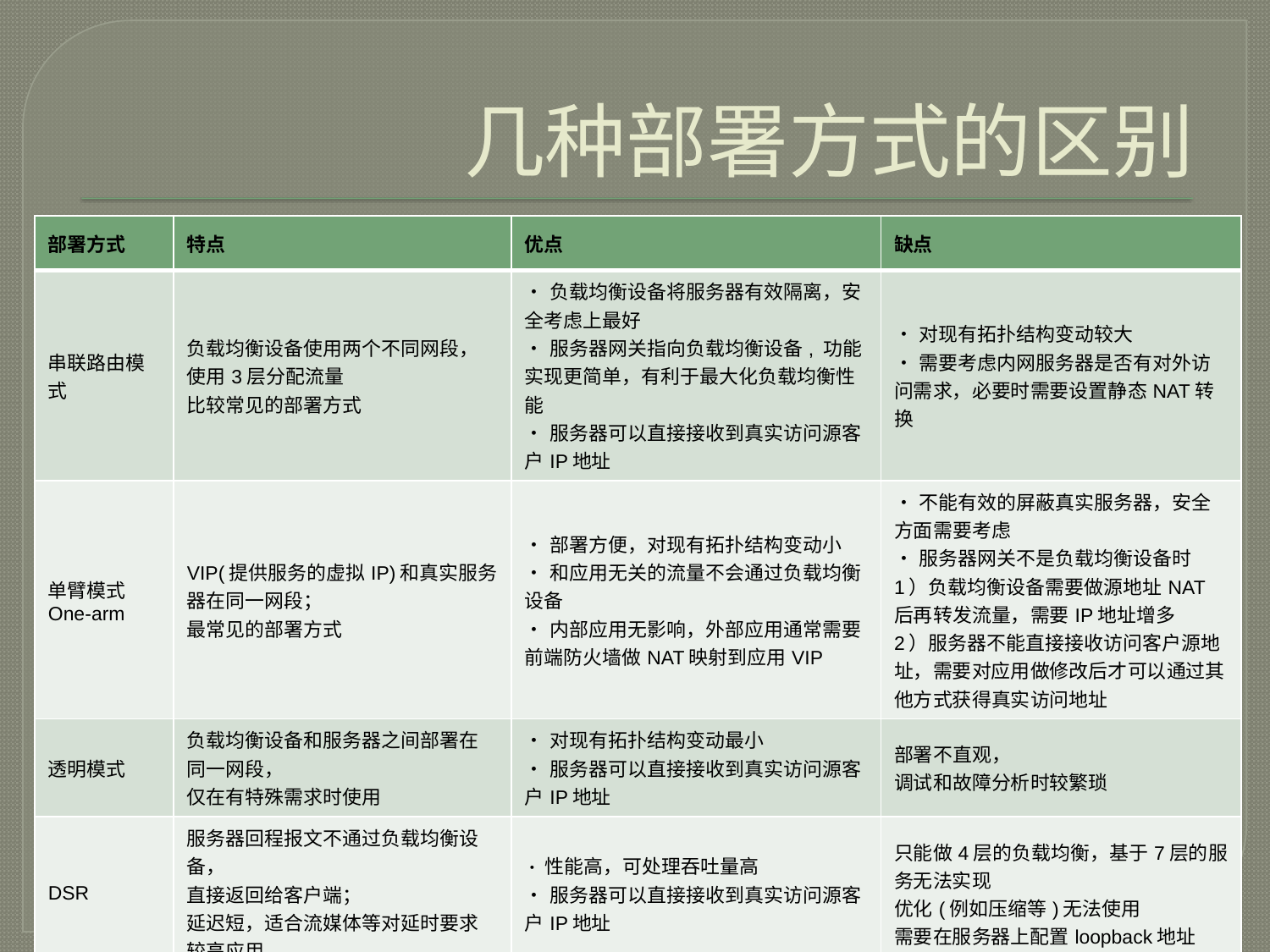

# 几种部署方式的区别
| 部署方式 | 特点 | 优点 | 缺点 |
| --- | --- | --- | --- |
| 串联路由模式 | 负载均衡设备使用两个不同网段， 使用3层分配流量 比较常见的部署方式 | •负载均衡设备将服务器有效隔离，安全考虑上最好 •服务器网关指向负载均衡设备, 功能实现更简单，有利于最大化负载均衡性能 •服务器可以直接接收到真实访问源客户IP地址 | •对现有拓扑结构变动较大 •需要考虑内网服务器是否有对外访问需求，必要时需要设置静态NAT转换 |
| 单臂模式 One-arm | VIP(提供服务的虚拟IP)和真实服务器在同一网段； 最常见的部署方式 | •部署方便，对现有拓扑结构变动小 •和应用无关的流量不会通过负载均衡设备 •内部应用无影响，外部应用通常需要前端防火墙做NAT映射到应用VIP | •不能有效的屏蔽真实服务器，安全方面需要考虑 •服务器网关不是负载均衡设备时 1）负载均衡设备需要做源地址NAT后再转发流量，需要IP地址增多 2）服务器不能直接接收访问客户源地址，需要对应用做修改后才可以通过其他方式获得真实访问地址 |
| 透明模式 | 负载均衡设备和服务器之间部署在同一网段， 仅在有特殊需求时使用 | •对现有拓扑结构变动最小 •服务器可以直接接收到真实访问源客户IP地址 | 部署不直观， 调试和故障分析时较繁琐 |
| DSR | 服务器回程报文不通过负载均衡设备， 直接返回给客户端； 延迟短，适合流媒体等对延时要求较高应用 | •性能高，可处理吞吐量高 •服务器可以直接接收到真实访问源客户IP地址 | 只能做4层的负载均衡，基于7层的服务无法实现 优化(例如压缩等)无法使用 需要在服务器上配置loopback地址 |